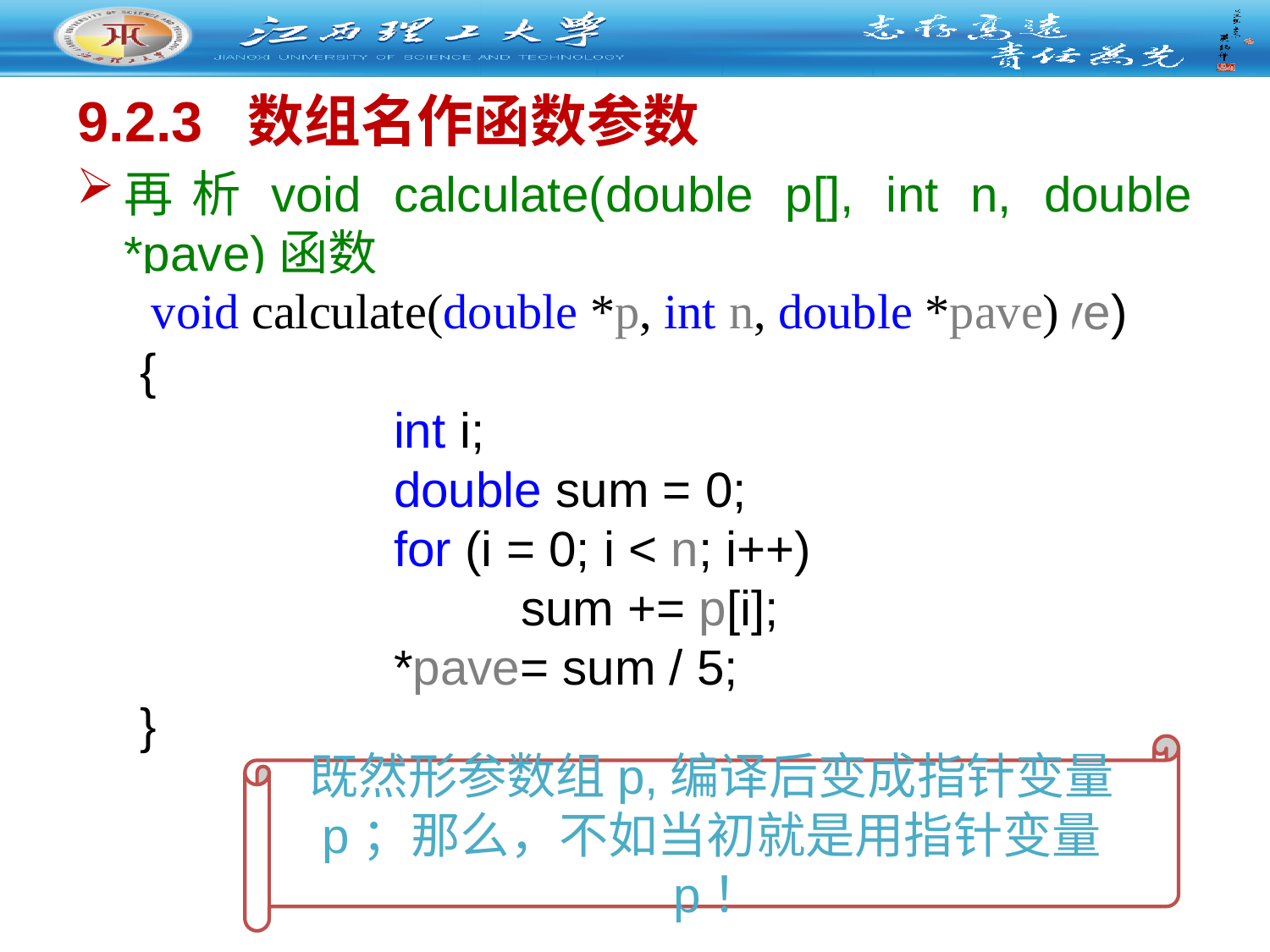

# 9.2.3  数组名作函数参数
再析void calculate(double p[], int n, double *pave)函数
void calculate(double p[], int n, double *pave)
{
 		int i;
 		double sum = 0;
 		for (i = 0; i < n; i++)
 			sum += p[i];
 		*pave= sum / 5;
}
void calculate(double *p, int n, double *pave)
既然形参数组p,编译后变成指针变量p；那么，不如当初就是用指针变量p！